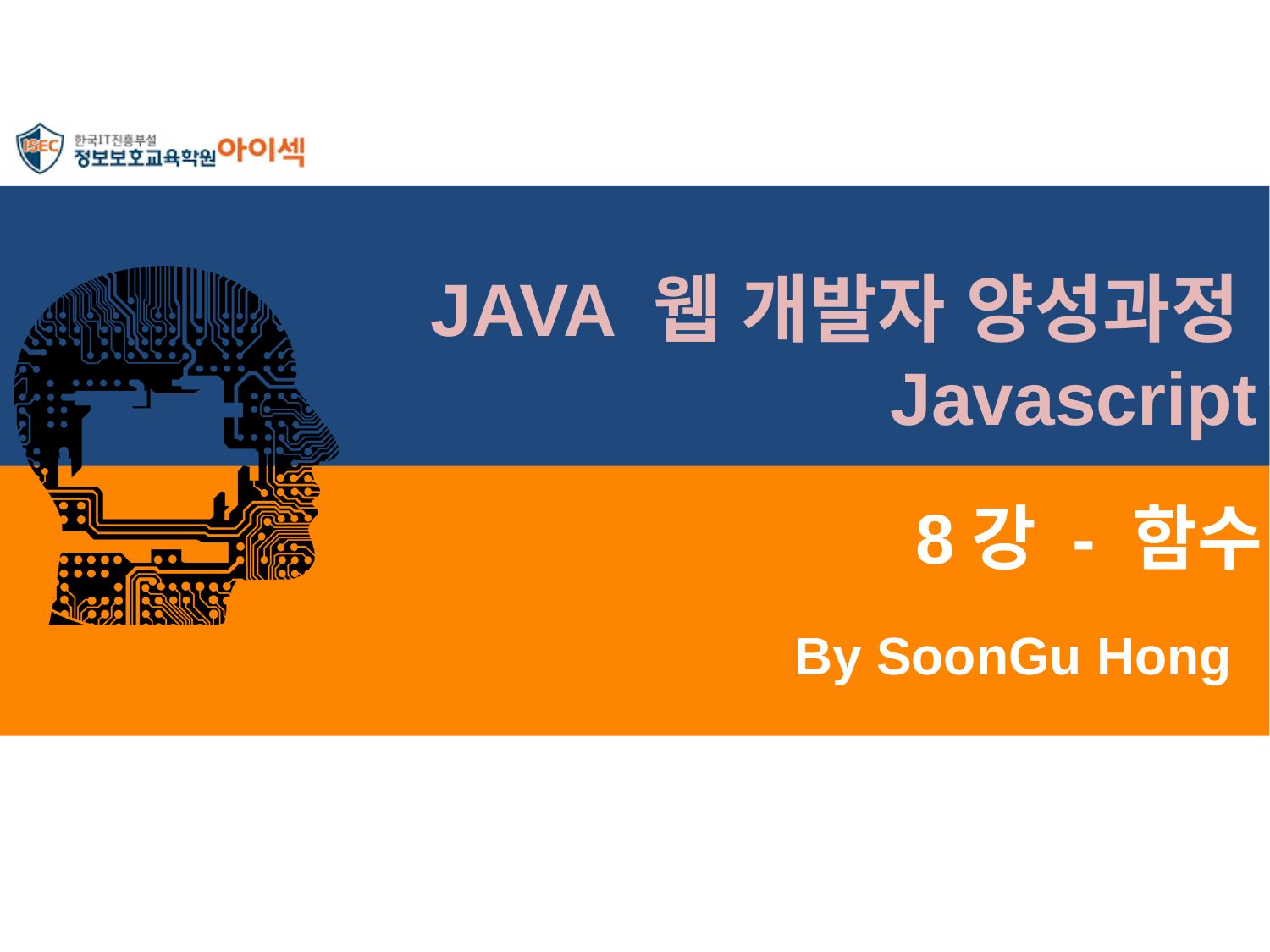

JAVA 웹 개발자 양성과정Javascript
# 8강 - 함수
By SoonGu Hong